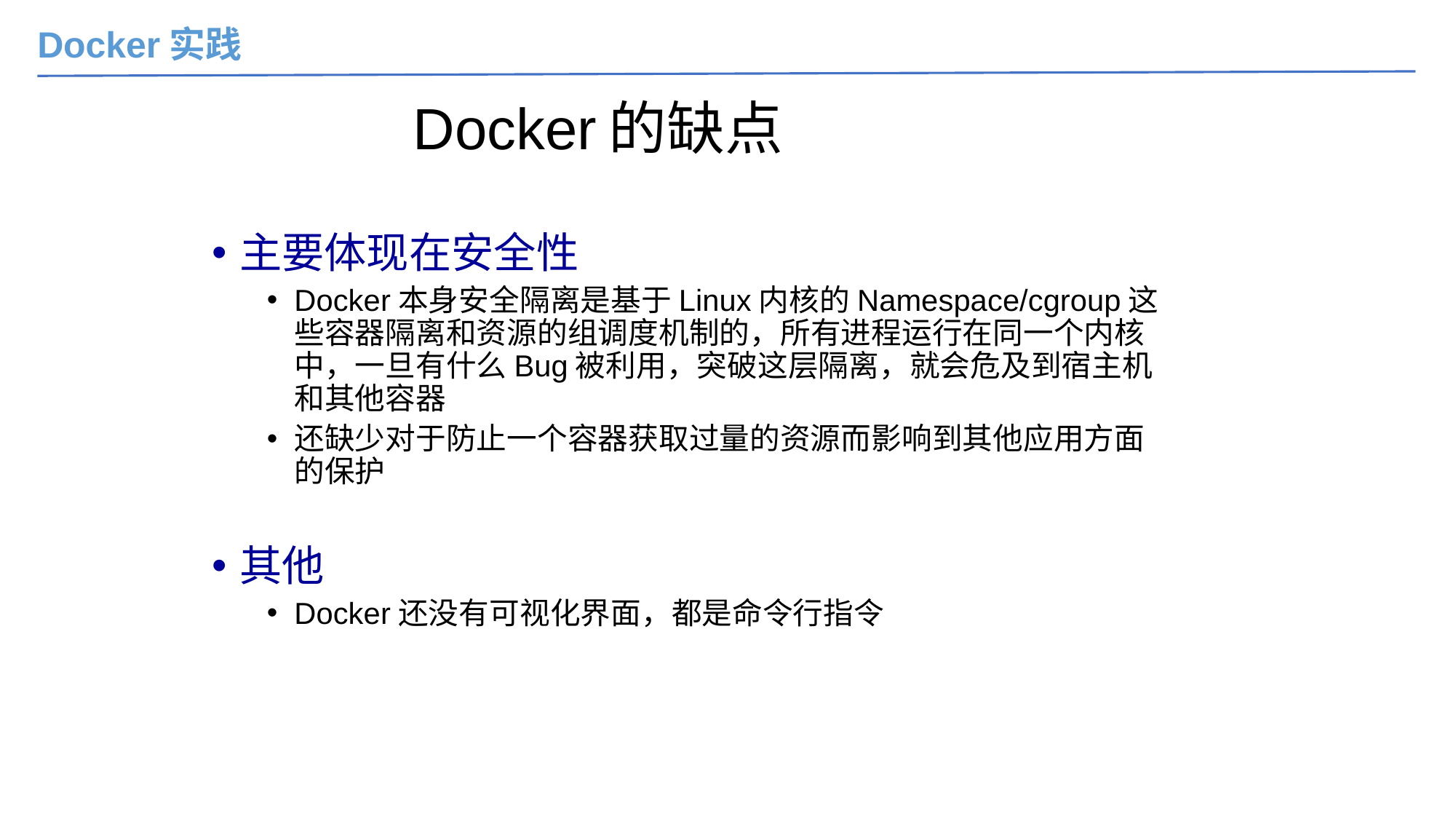

Docker实践
# Docker的缺点
主要体现在安全性
Docker本身安全隔离是基于Linux内核的Namespace/cgroup这些容器隔离和资源的组调度机制的，所有进程运行在同一个内核中，一旦有什么Bug被利用，突破这层隔离，就会危及到宿主机和其他容器
还缺少对于防止一个容器获取过量的资源而影响到其他应用方面的保护

其他
Docker还没有可视化界面，都是命令行指令